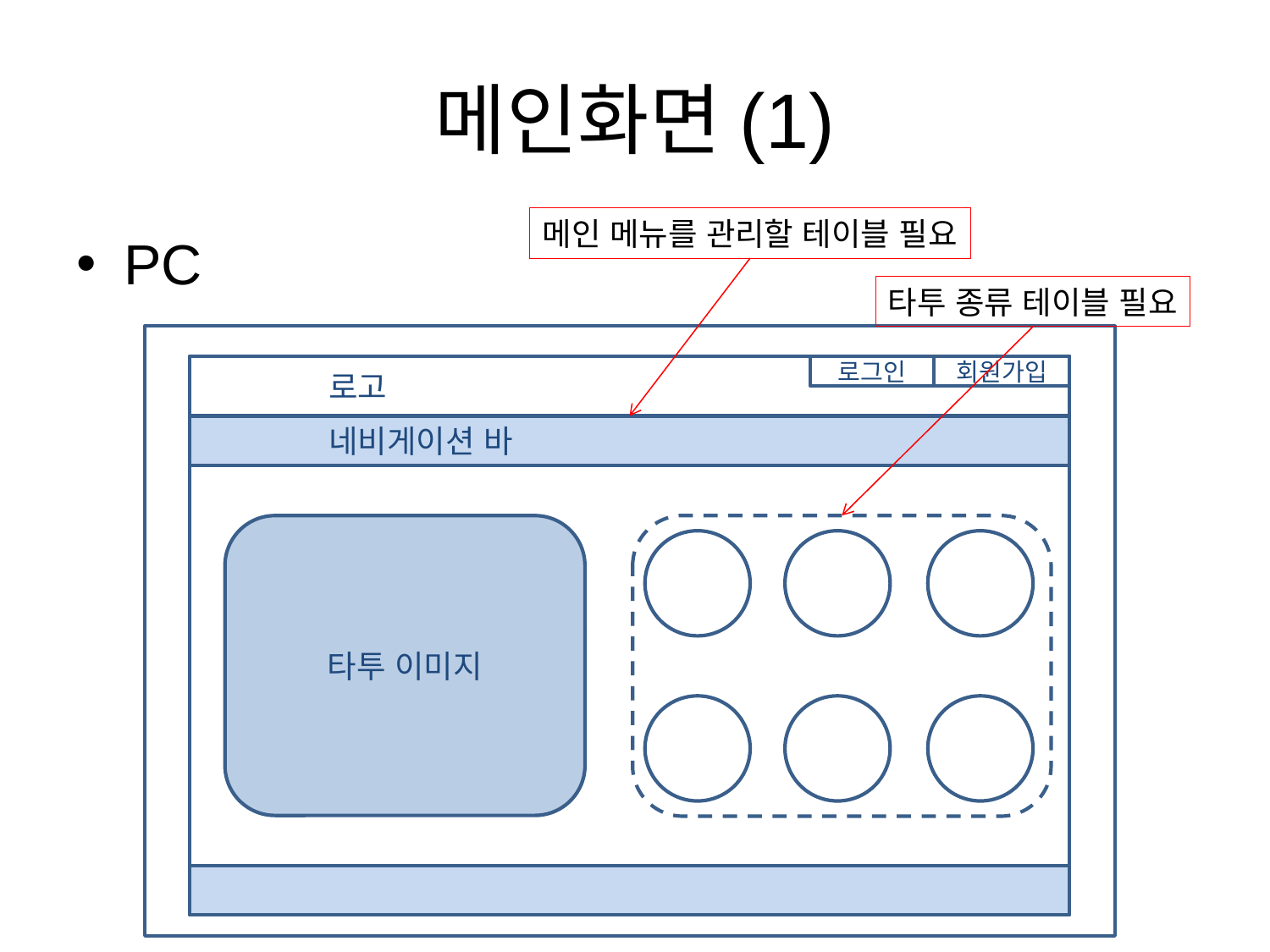

# 메인화면(1)
메인 메뉴를 관리할 테이블 필요
PC
타투 종류 테이블 필요

	로고
로그인
회원가입
	네비게이션 바

타투 이미지